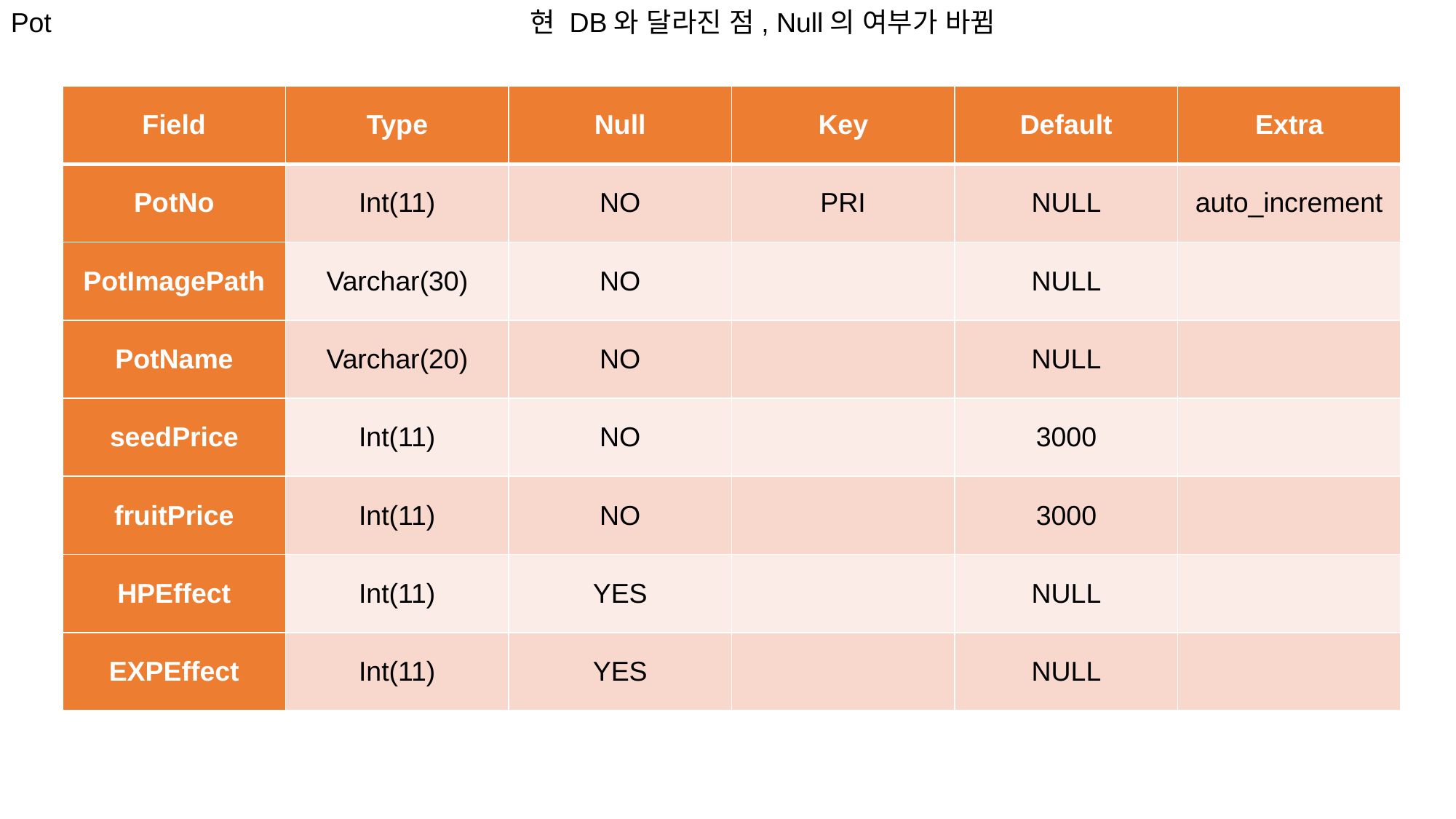

Pot
현 DB와 달라진 점, Null의 여부가 바뀜
| Field | Type | Null | Key | Default | Extra |
| --- | --- | --- | --- | --- | --- |
| PotNo | Int(11) | NO | PRI | NULL | auto\_increment |
| PotImagePath | Varchar(30) | NO |  | NULL |  |
| PotName | Varchar(20) | NO |  | NULL |  |
| seedPrice | Int(11) | NO |  | 3000 |  |
| fruitPrice | Int(11) | NO |  | 3000 |  |
| HPEffect | Int(11) | YES |  | NULL |  |
| EXPEffect | Int(11) | YES |  | NULL |  |